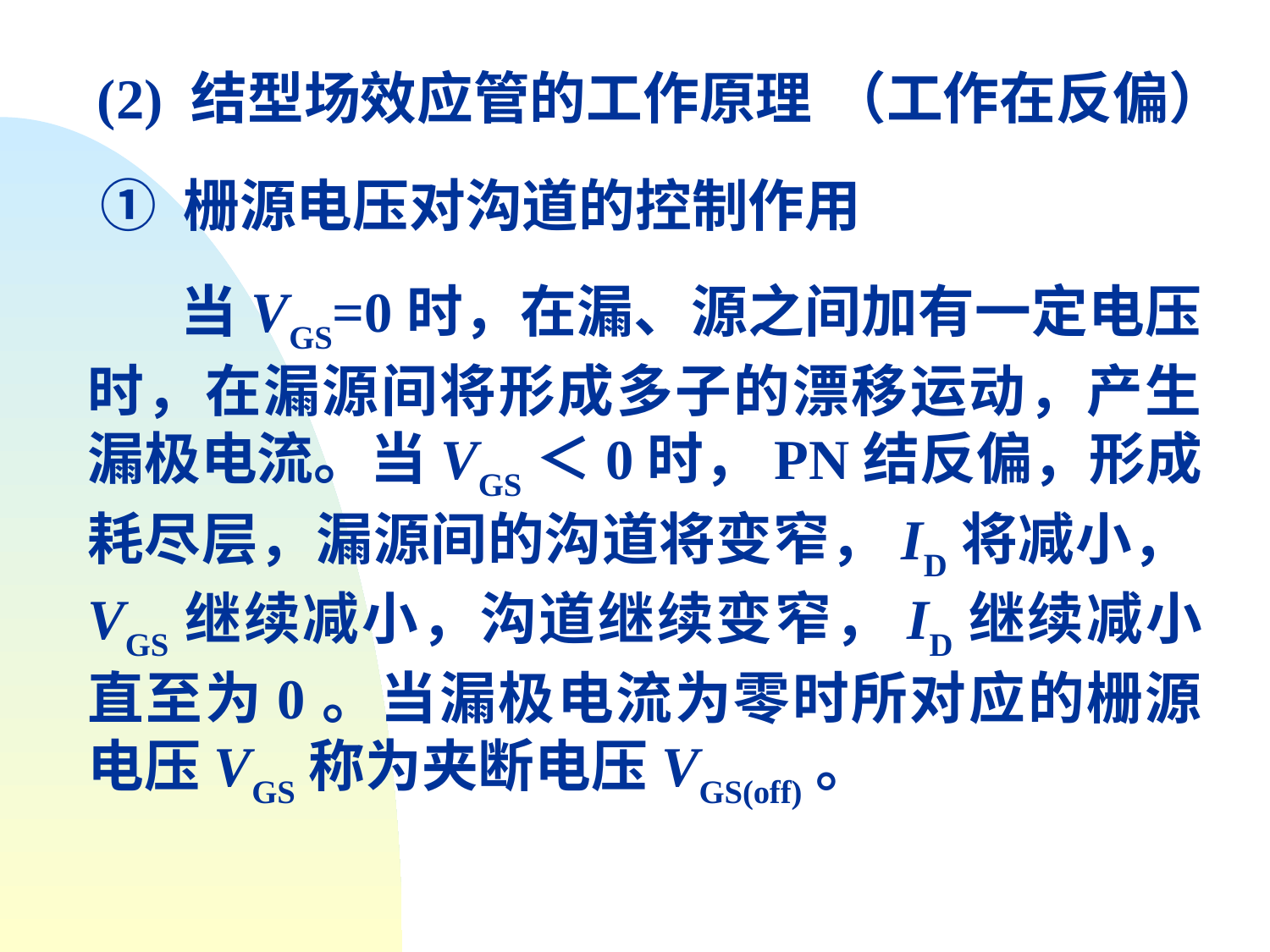

(2) 结型场效应管的工作原理
（工作在反偏）
 ① 栅源电压对沟道的控制作用

      当VGS=0时，在漏、源之间加有一定电压时，在漏源间将形成多子的漂移运动，产生漏极电流。当VGS＜0时，PN结反偏，形成耗尽层，漏源间的沟道将变窄，ID将减小，VGS继续减小，沟道继续变窄，ID继续减小直至为0。当漏极电流为零时所对应的栅源电压VGS称为夹断电压VGS(off)。